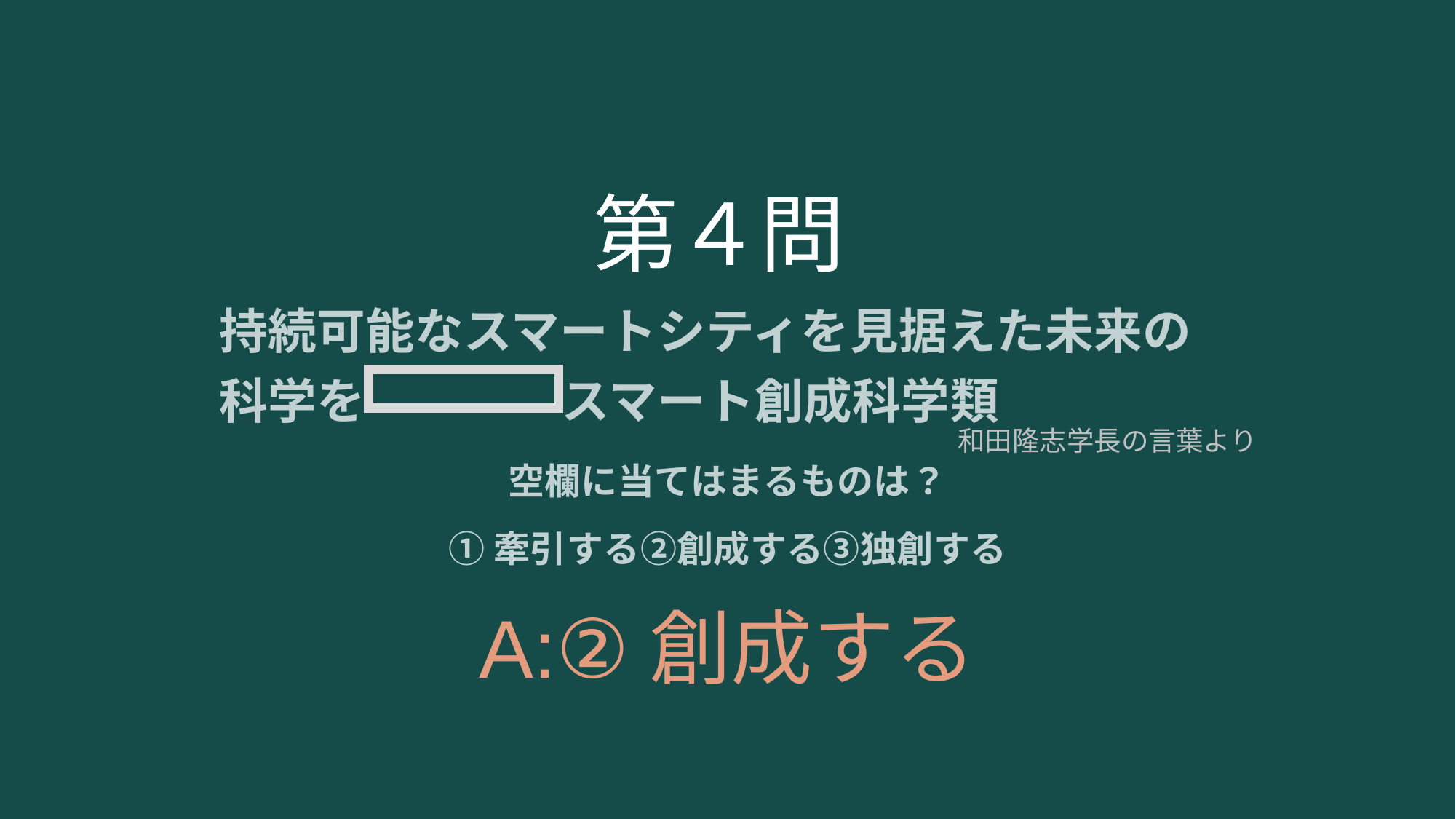

# 第４問
持続可能なスマートシティを見据えた未来の科学を　　　　スマート創成科学類

和田隆志学長の言葉より
空欄に当てはまるものは？
①牽引する②創成する③独創する
A:②創成する